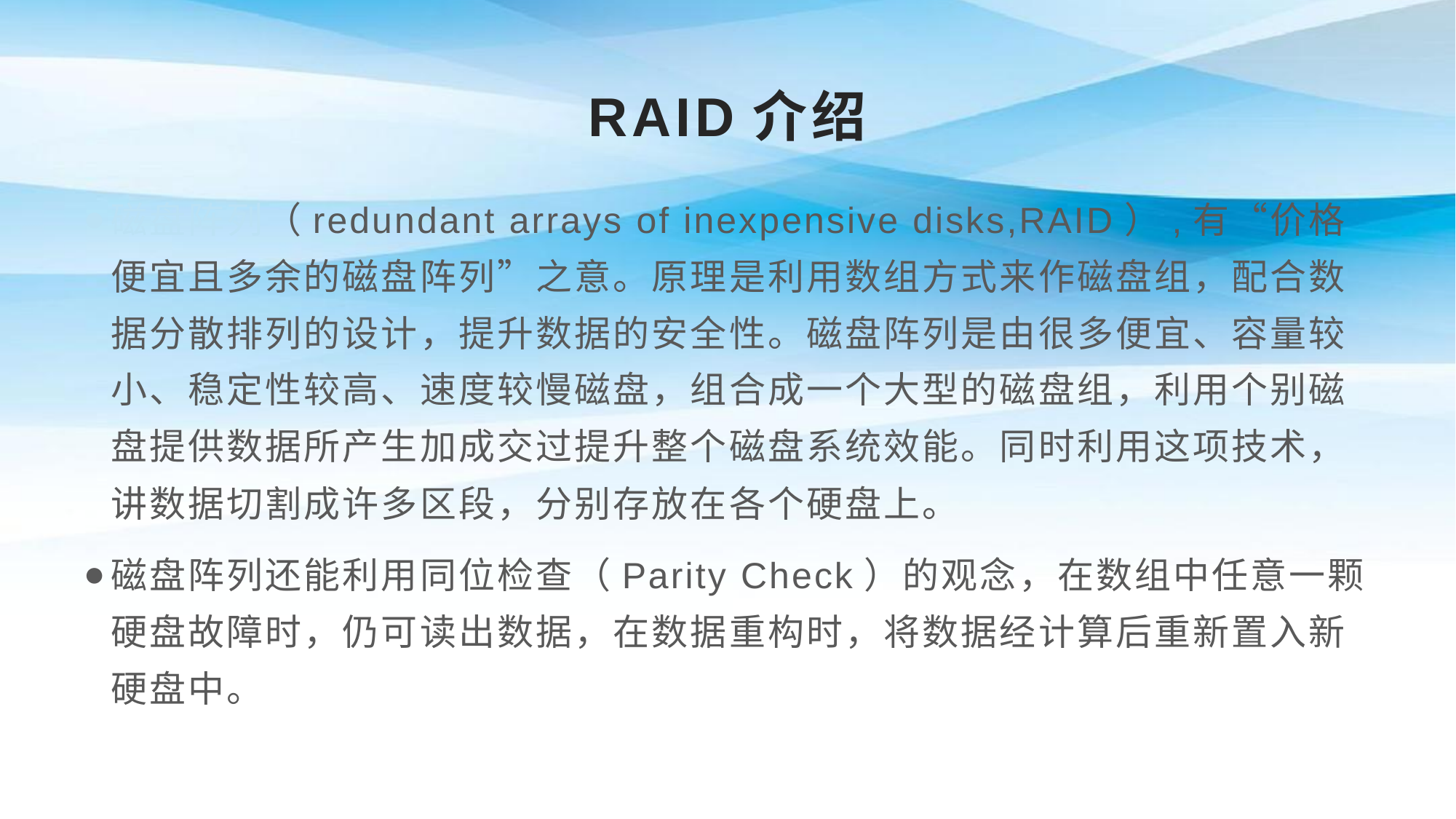

# RAID介绍
磁盘阵列（redundant arrays of inexpensive disks,RAID）,有“价格便宜且多余的磁盘阵列”之意。原理是利用数组方式来作磁盘组，配合数据分散排列的设计，提升数据的安全性。磁盘阵列是由很多便宜、容量较小、稳定性较高、速度较慢磁盘，组合成一个大型的磁盘组，利用个别磁盘提供数据所产生加成交过提升整个磁盘系统效能。同时利用这项技术，讲数据切割成许多区段，分别存放在各个硬盘上。
磁盘阵列还能利用同位检查（Parity Check）的观念，在数组中任意一颗硬盘故障时，仍可读出数据，在数据重构时，将数据经计算后重新置入新硬盘中。